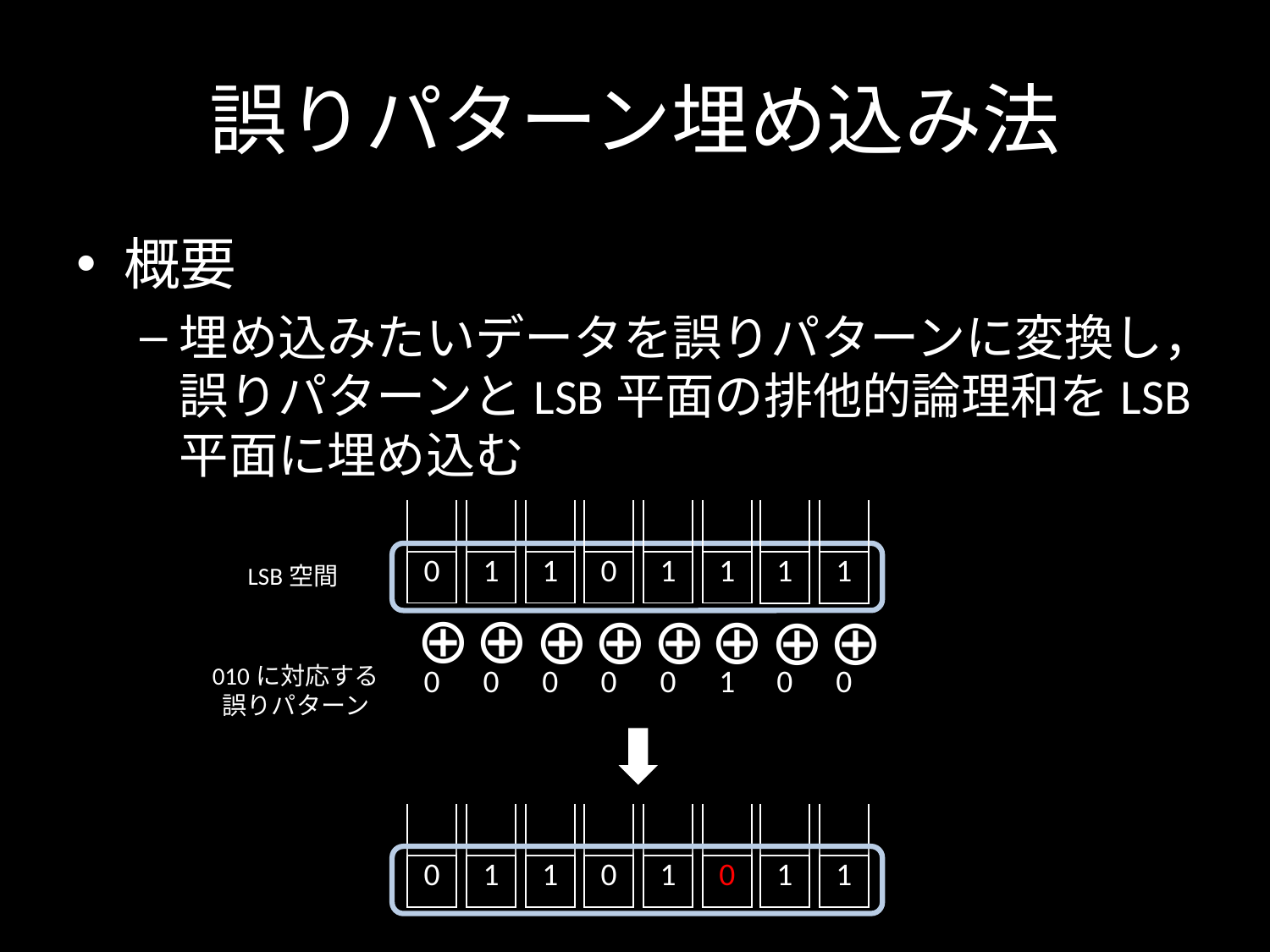

# 誤りパターン埋め込み法
概要
埋め込みたいデータを誤りパターンに変換し，誤りパターンとLSB平面の排他的論理和をLSB平面に埋め込む
|  |
| --- |
| 0 |
|  |
| --- |
| 1 |
|  |
| --- |
| 1 |
|  |
| --- |
| 0 |
|  |
| --- |
| 1 |
|  |
| --- |
| 1 |
|  |
| --- |
| 1 |
|  |
| --- |
| 1 |

LSB空間
⊕
⊕
⊕
⊕
⊕
⊕
⊕
⊕
|  |
| --- |
| 0 |
|  |
| --- |
| 0 |
|  |
| --- |
| 0 |
|  |
| --- |
| 0 |
|  |
| --- |
| 0 |
|  |
| --- |
| 1 |
|  |
| --- |
| 0 |
|  |
| --- |
| 0 |
010に対応する
誤りパターン

|  |
| --- |
| 0 |
|  |
| --- |
| 1 |
|  |
| --- |
| 1 |
|  |
| --- |
| 0 |
|  |
| --- |
| 1 |
|  |
| --- |
| 0 |
|  |
| --- |
| 1 |
|  |
| --- |
| 1 |